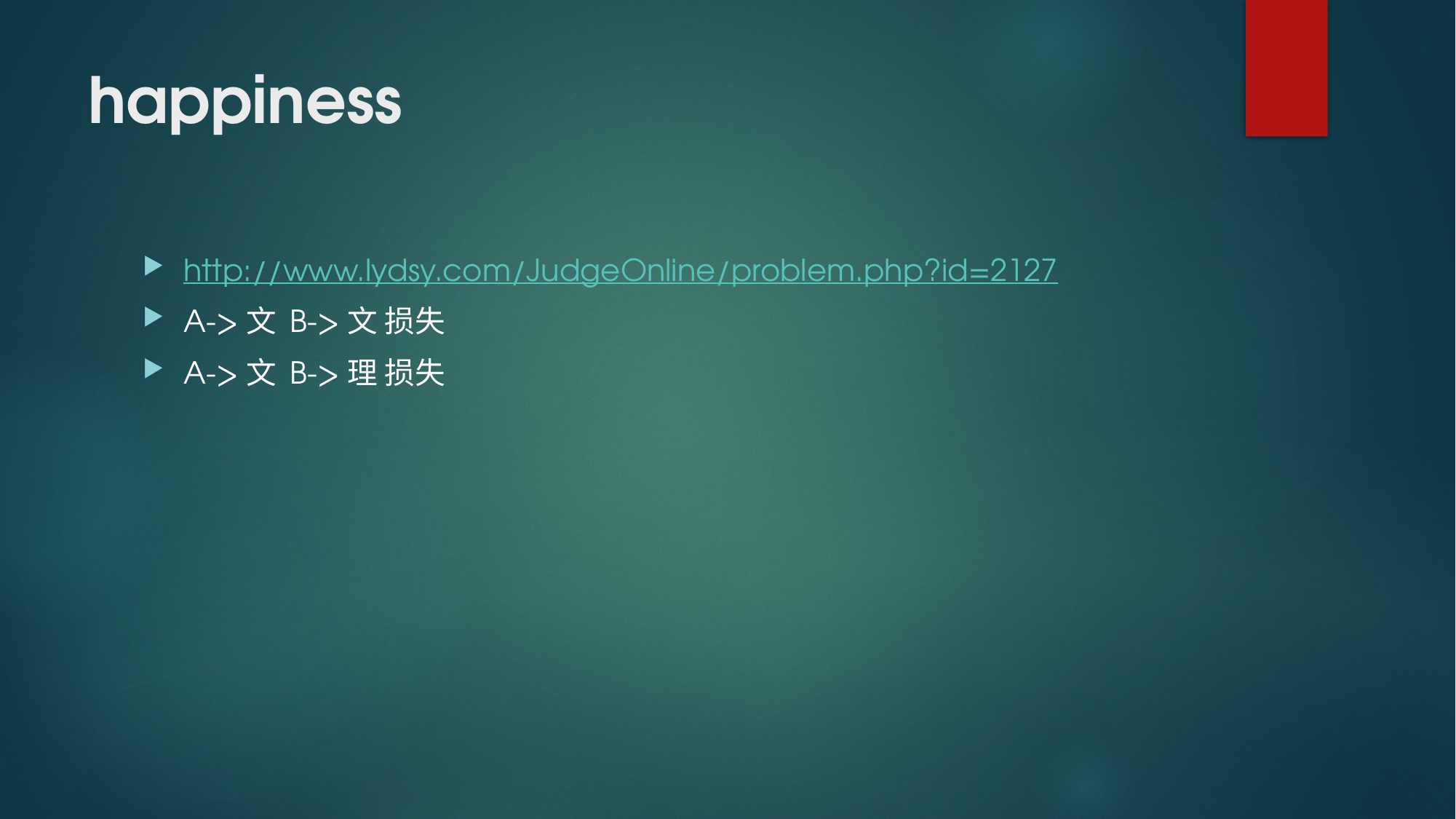

# happiness
http://www.lydsy.com/JudgeOnline/problem.php?id=2127
A->文 B->文 损失
A->文 B->理 损失